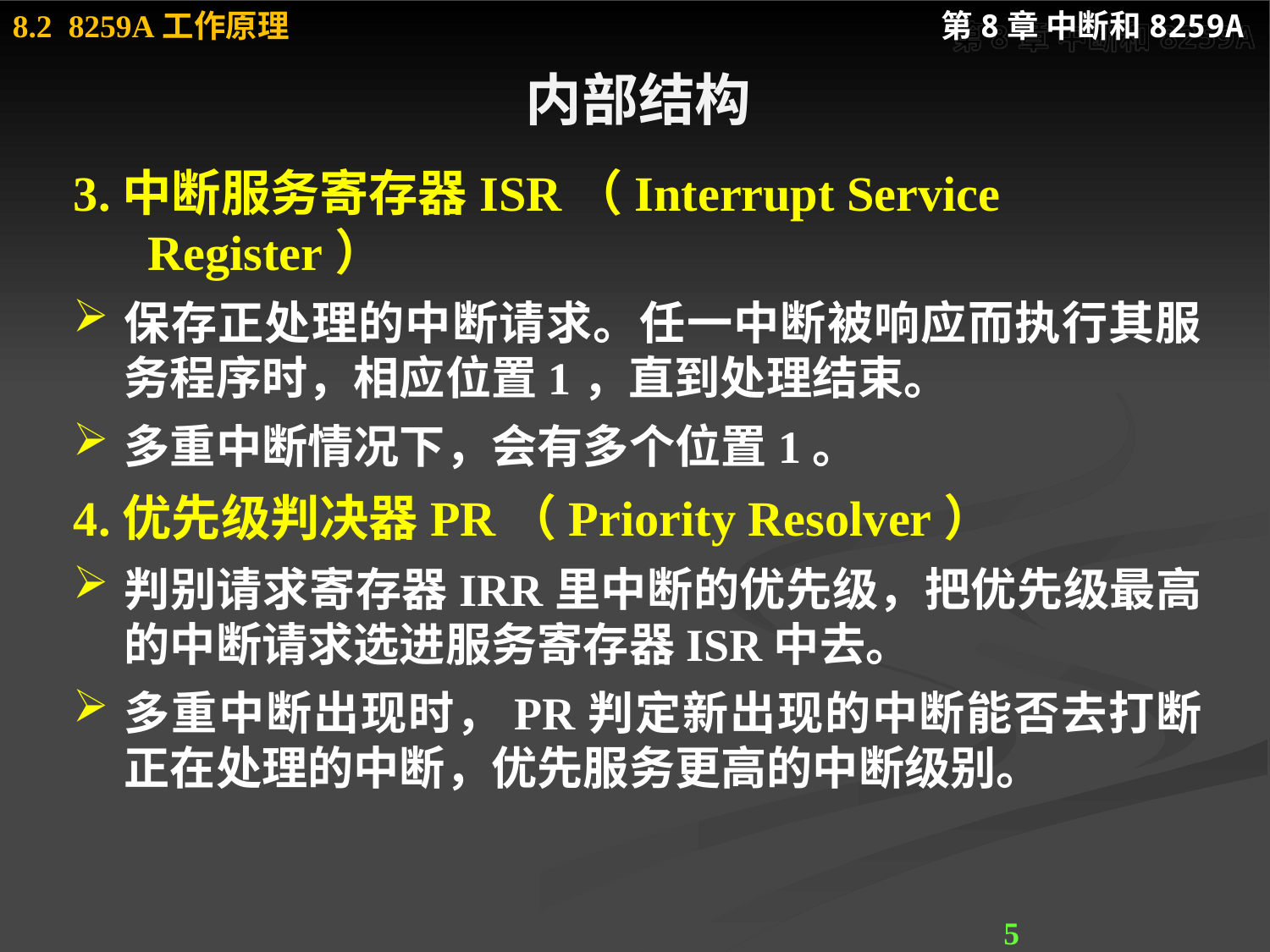

# 内部结构
3.中断服务寄存器ISR（Interrupt Service Register）
保存正处理的中断请求。任一中断被响应而执行其服务程序时，相应位置1，直到处理结束。
多重中断情况下，会有多个位置1。
4.优先级判决器PR（Priority Resolver）
判别请求寄存器IRR里中断的优先级，把优先级最高的中断请求选进服务寄存器ISR中去。
多重中断出现时，PR判定新出现的中断能否去打断正在处理的中断，优先服务更高的中断级别。